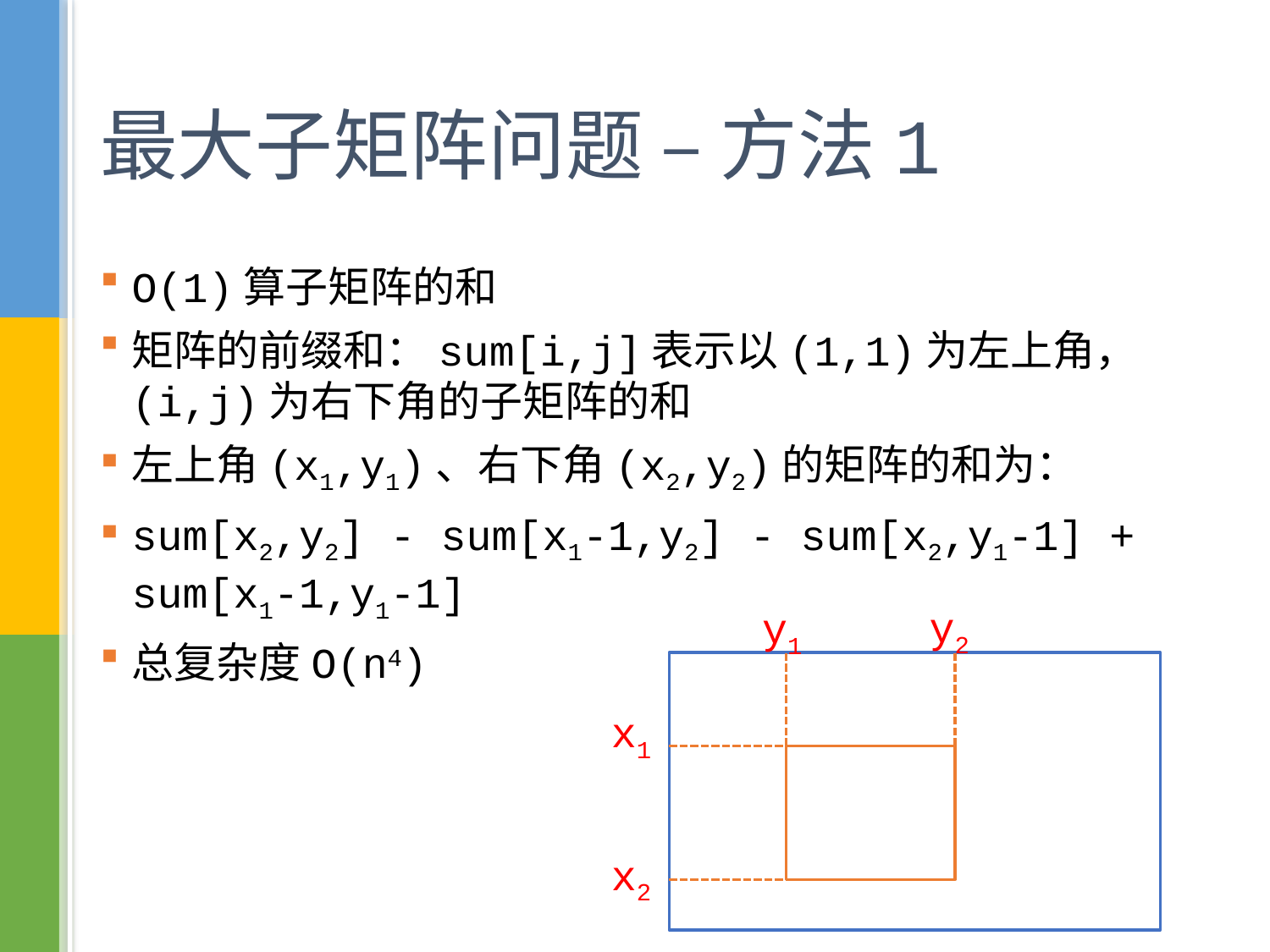

# 最大子矩阵问题 – 方法1
O(1)算子矩阵的和
矩阵的前缀和：sum[i,j]表示以(1,1)为左上角，(i,j)为右下角的子矩阵的和
左上角(x1,y1)、右下角(x2,y2)的矩阵的和为：
sum[x2,y2] - sum[x1-1,y2] - sum[x2,y1-1] + sum[x1-1,y1-1]
总复杂度O(n4)

y2
y1

x1

x2